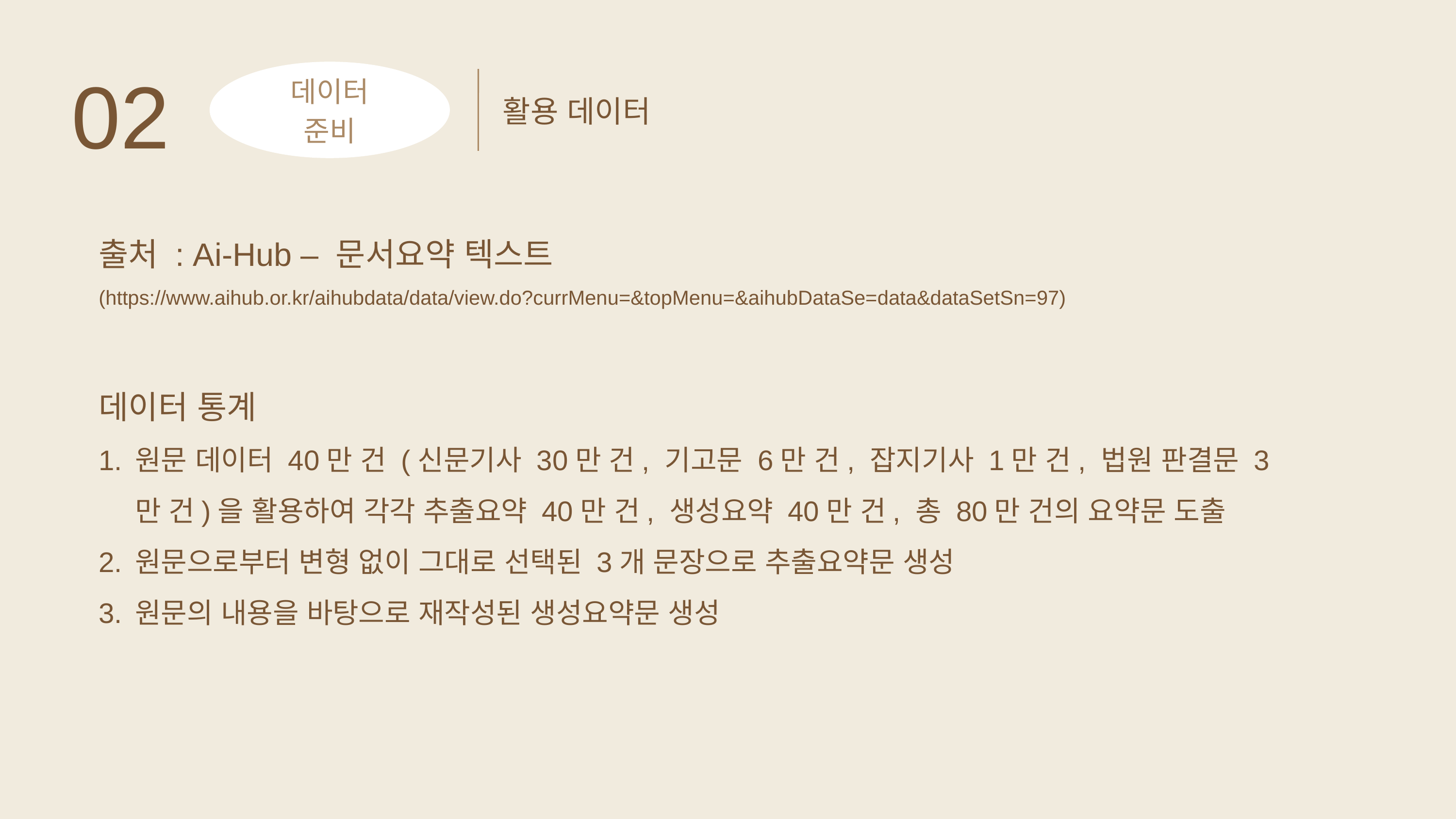

02

데이터
준비

활용 데이터
출처 : Ai-Hub – 문서요약 텍스트
(https://www.aihub.or.kr/aihubdata/data/view.do?currMenu=&topMenu=&aihubDataSe=data&dataSetSn=97)

데이터 통계
원문 데이터 40만 건 (신문기사 30만 건, 기고문 6만 건, 잡지기사 1만 건, 법원 판결문 3만 건)을 활용하여 각각 추출요약 40만 건, 생성요약 40만 건, 총 80만 건의 요약문 도출
원문으로부터 변형 없이 그대로 선택된 3개 문장으로 추출요약문 생성
원문의 내용을 바탕으로 재작성된 생성요약문 생성